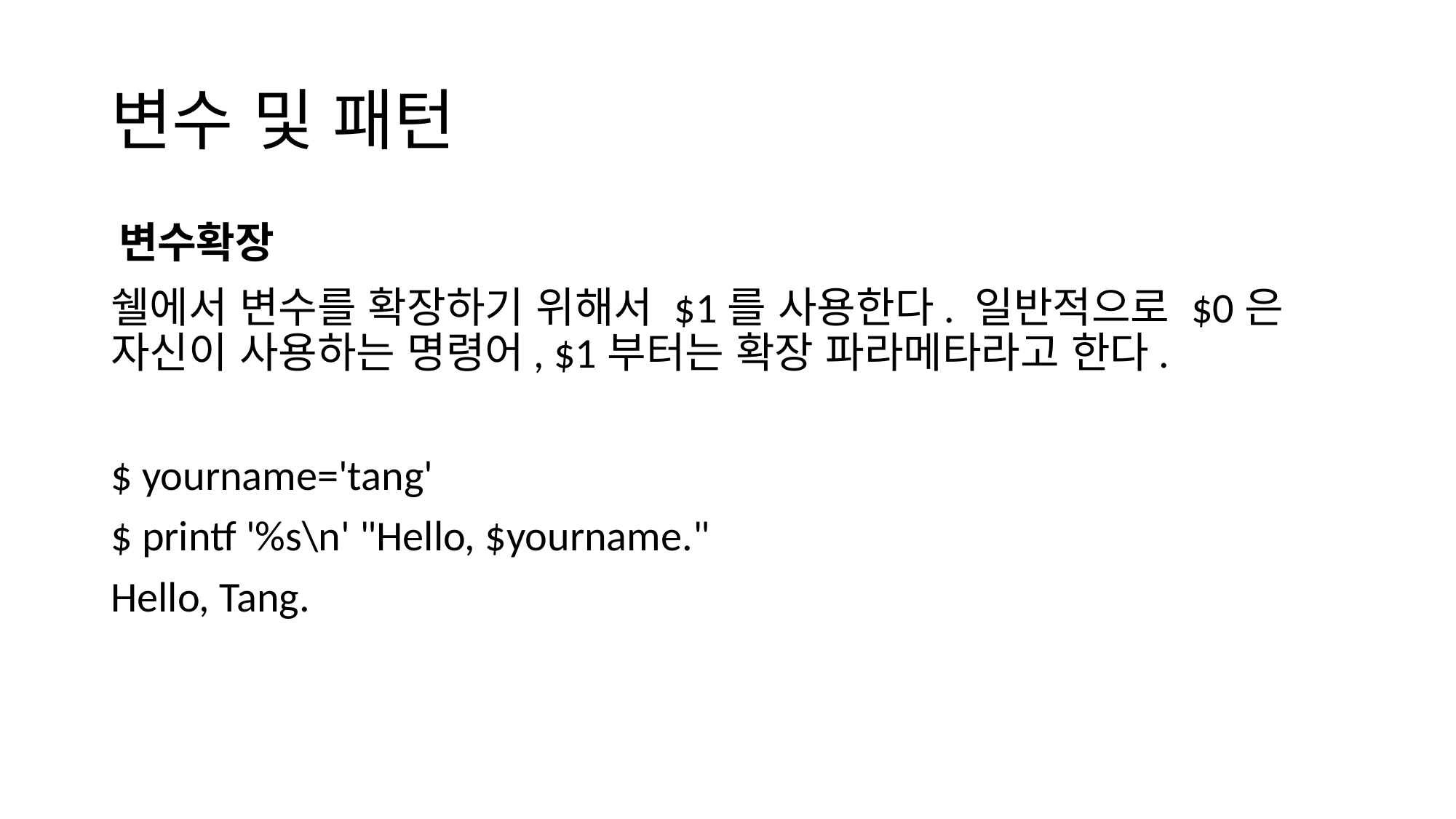

# 변수 및 패턴
변수확장
쉘에서 변수를 확장하기 위해서 $1를 사용한다. 일반적으로 $0은 자신이 사용하는 명령어, $1부터는 확장 파라메타라고 한다.

$ yourname='tang'
$ printf '%s\n' "Hello, $yourname."
Hello, Tang.